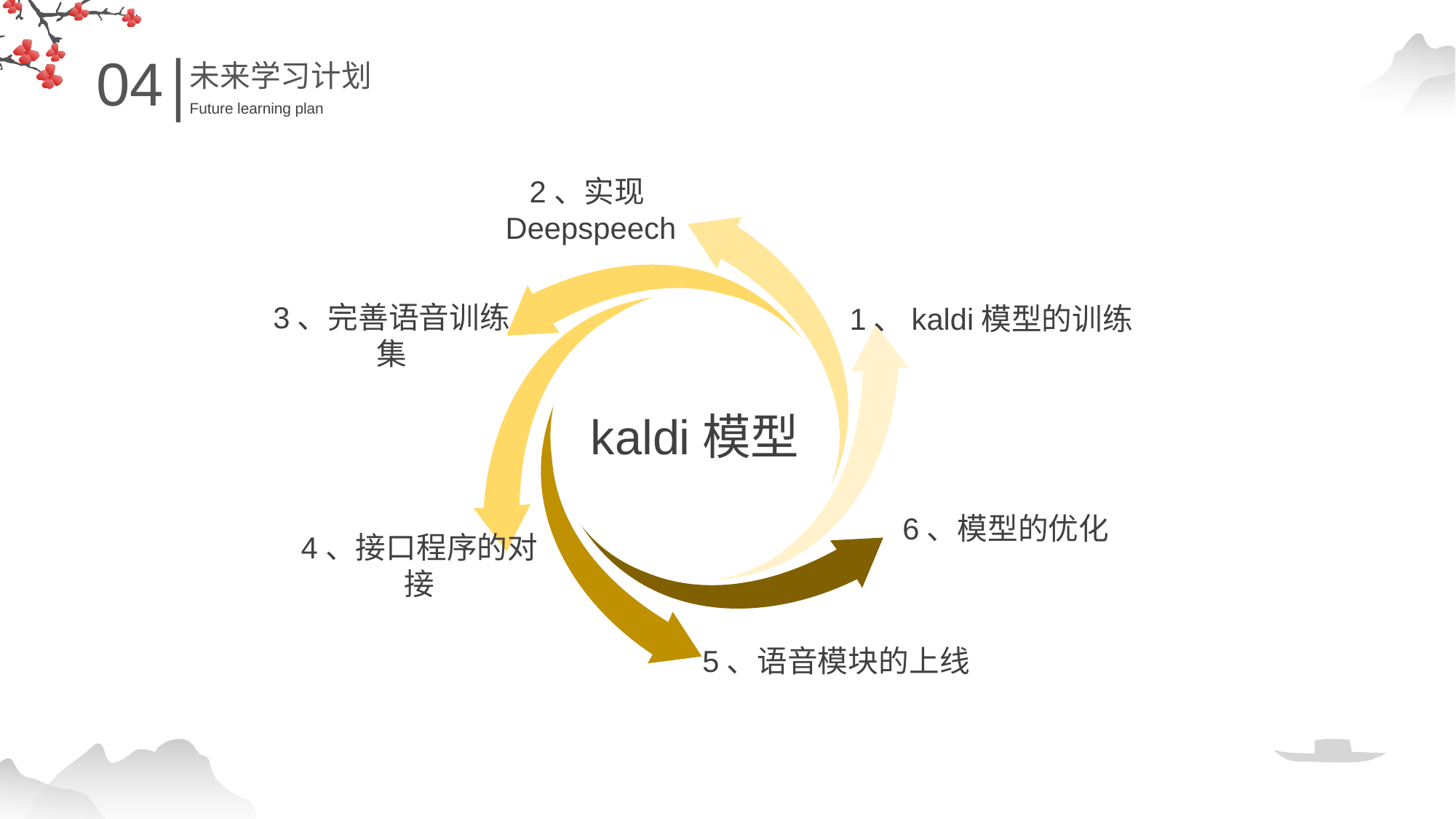

04
未来学习计划

Future learning plan
2、实现Deepspeech

kaldi模型
1、kaldi模型的训练

3、完善语音训练集

6、模型的优化

4、接口程序的对接
5、语音模块的上线